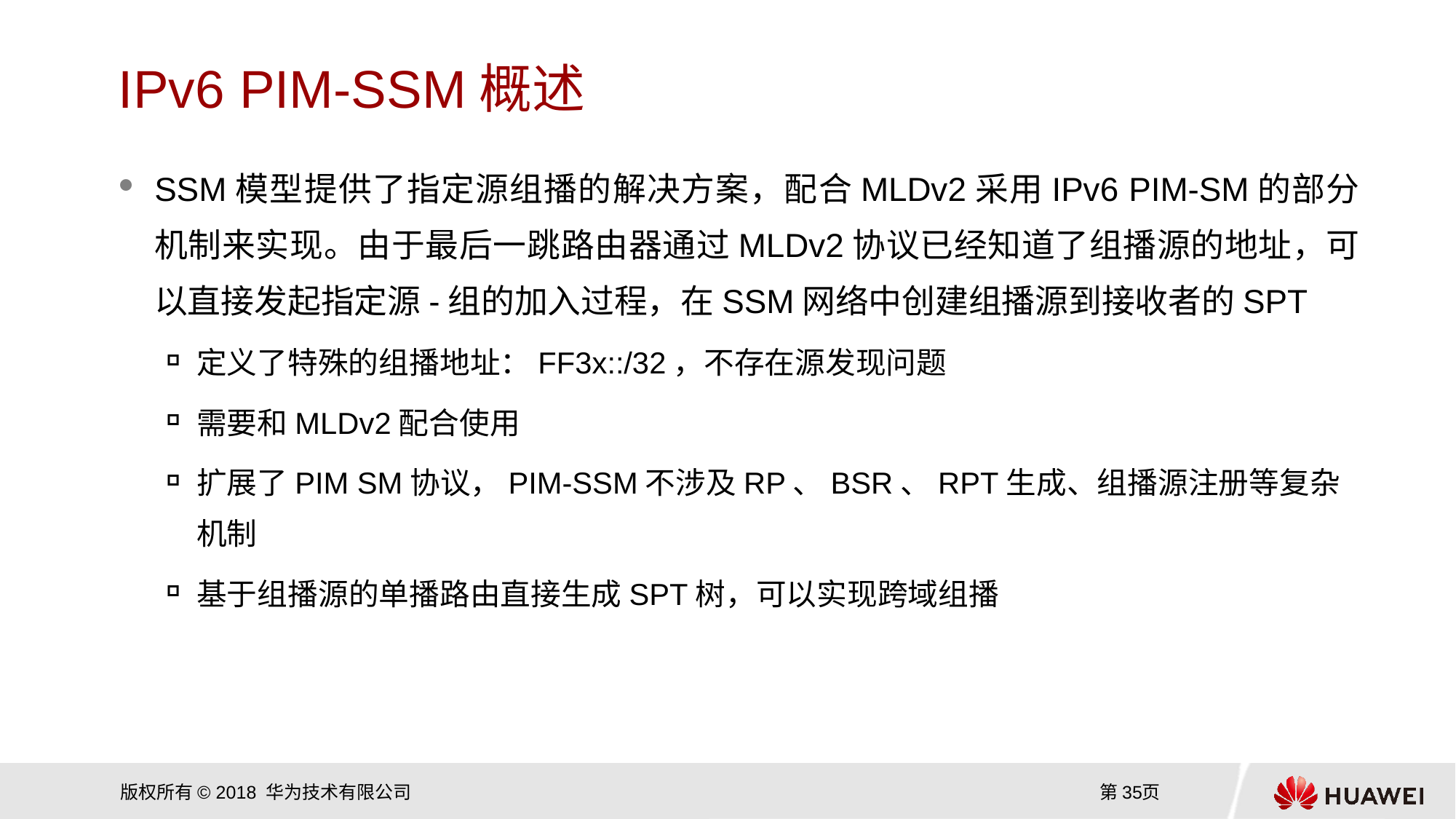

# IPv6 PIM-SSM概述
SSM模型提供了指定源组播的解决方案，配合MLDv2采用IPv6 PIM-SM的部分机制来实现。由于最后一跳路由器通过MLDv2协议已经知道了组播源的地址，可以直接发起指定源-组的加入过程，在SSM网络中创建组播源到接收者的SPT
定义了特殊的组播地址：FF3x::/32，不存在源发现问题
需要和MLDv2配合使用
扩展了PIM SM协议，PIM-SSM不涉及RP、BSR、RPT生成、组播源注册等复杂机制
基于组播源的单播路由直接生成SPT树，可以实现跨域组播